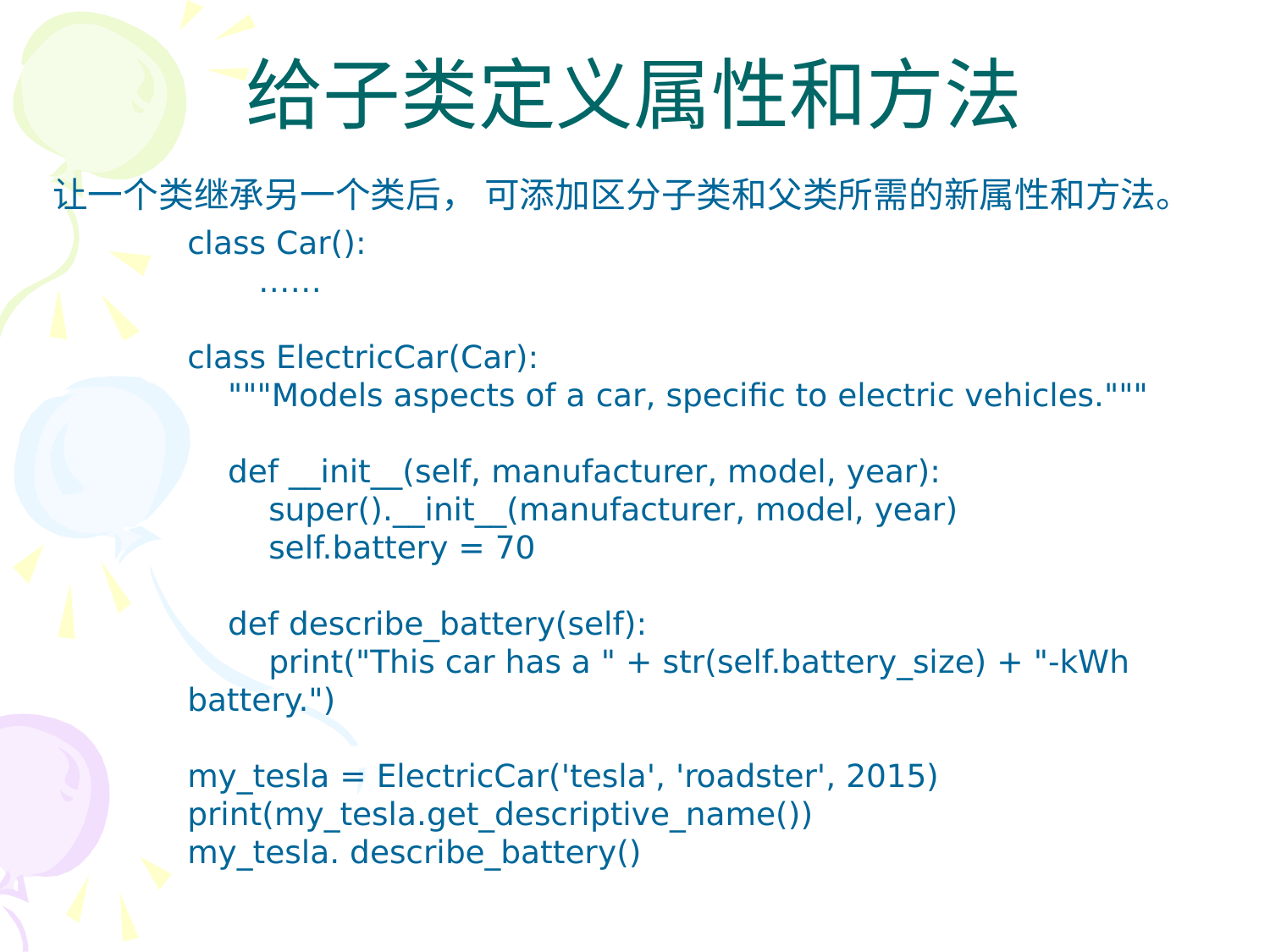

# 给子类定义属性和方法
    让一个类继承另一个类后， 可添加区分子类和父类所需的新属性和方法。

class Car():
       ……

class ElectricCar(Car):
    """Models aspects of a car, specific to electric vehicles."""

    def __init__(self, manufacturer, model, year):
        super().__init__(manufacturer, model, year)
        self.battery = 70

    def describe_battery(self):
        print("This car has a " + str(self.battery_size) + "-kWh battery.")

my_tesla = ElectricCar('tesla', 'roadster', 2015)
print(my_tesla.get_descriptive_name())
my_tesla. describe_battery()